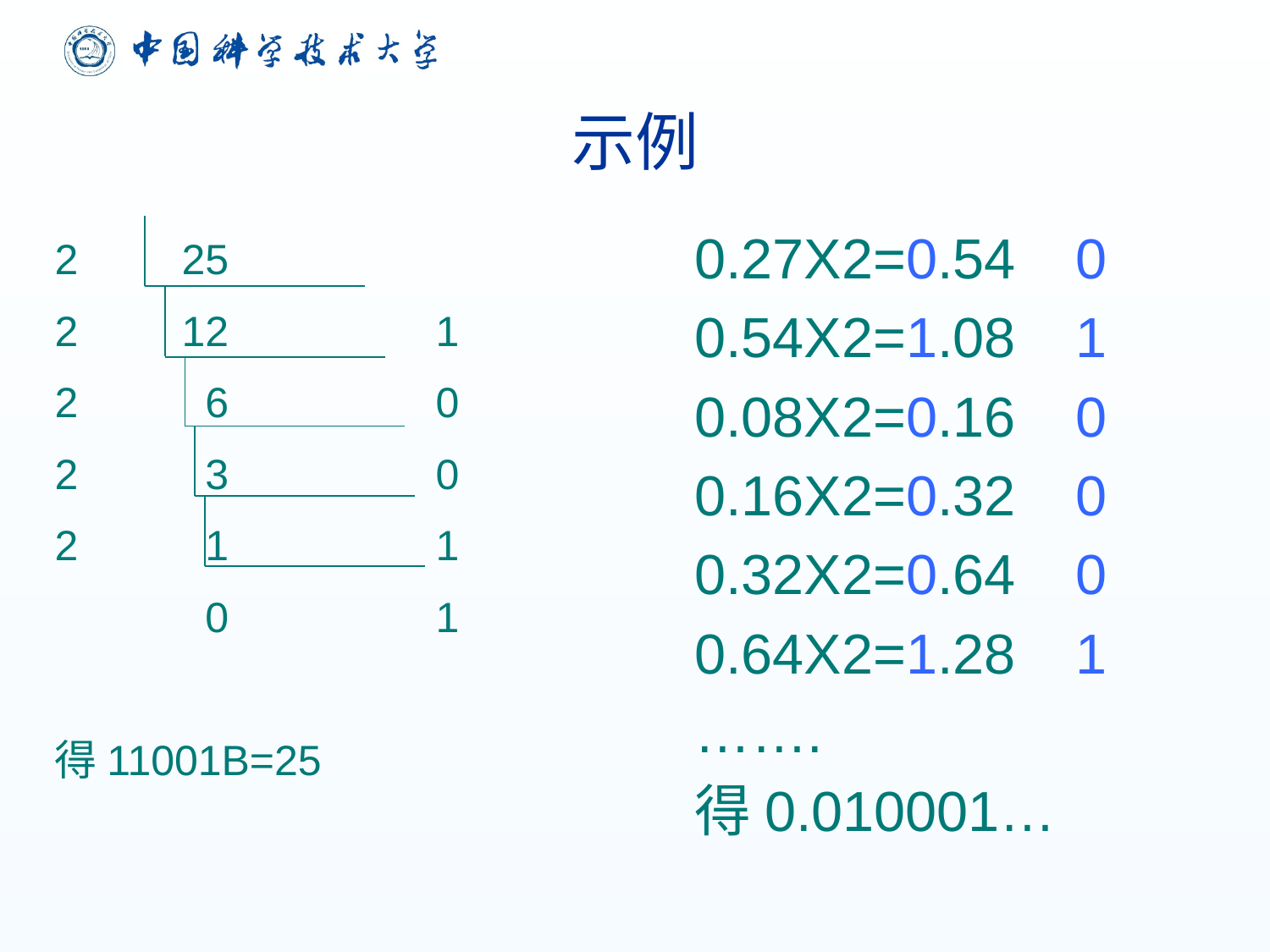

# 示例
2	25
2	12		1
2	  6		0
2	  3		0
2	  1		1
	  0		1

得11001B=25
0.27X2=0.54	0
0.54X2=1.08	1
0.08X2=0.16	0
0.16X2=0.32	0
0.32X2=0.64	0
0.64X2=1.28	1
…….
得0.010001…